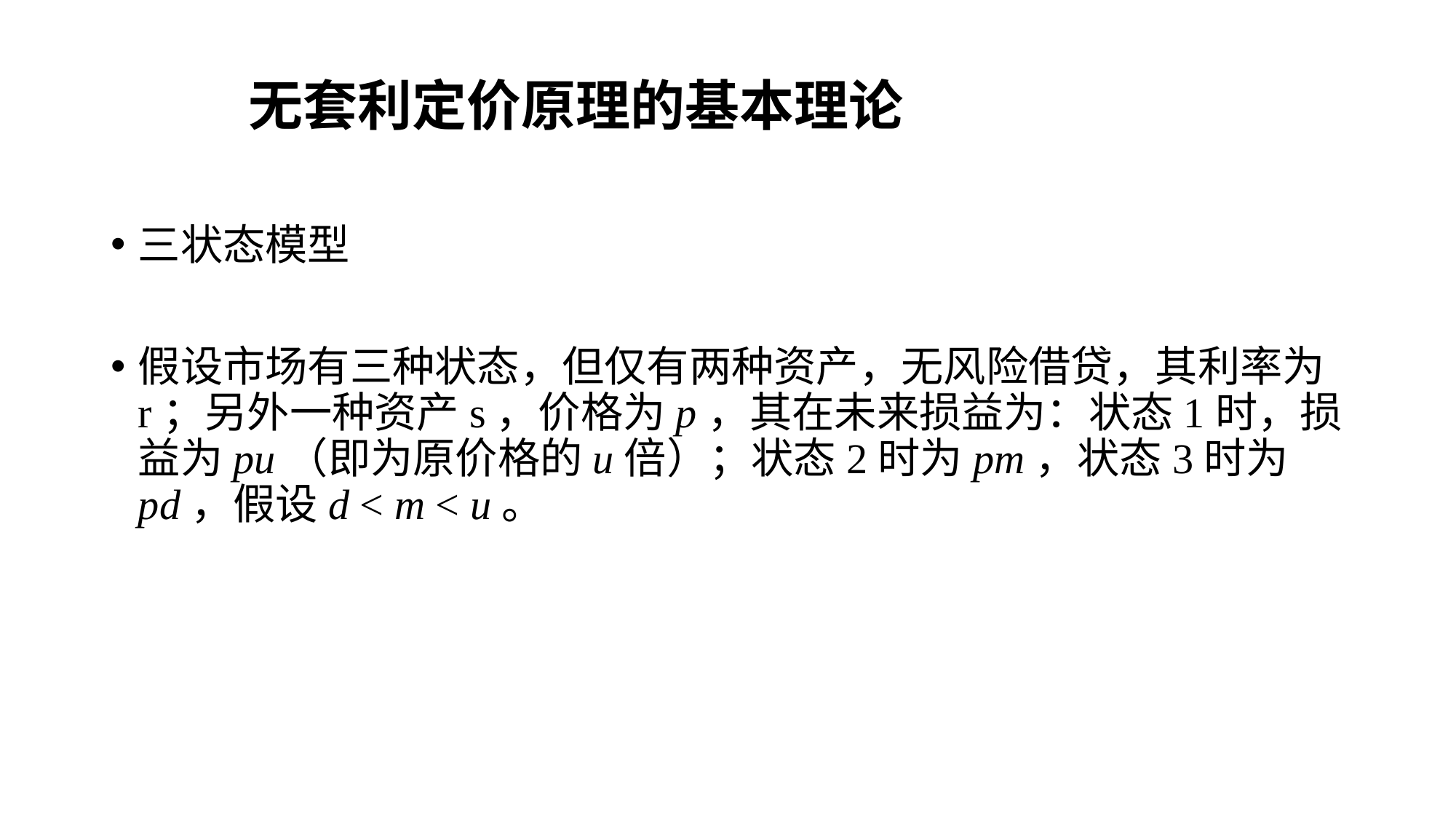

三状态模型

假设市场有三种状态，但仅有两种资产，无风险借贷，其利率为r；另外一种资产s，价格为p，其在未来损益为：状态1时，损益为pu（即为原价格的u倍）；状态2时为pm，状态3时为pd，假设d < m < u。
无套利定价原理的基本理论